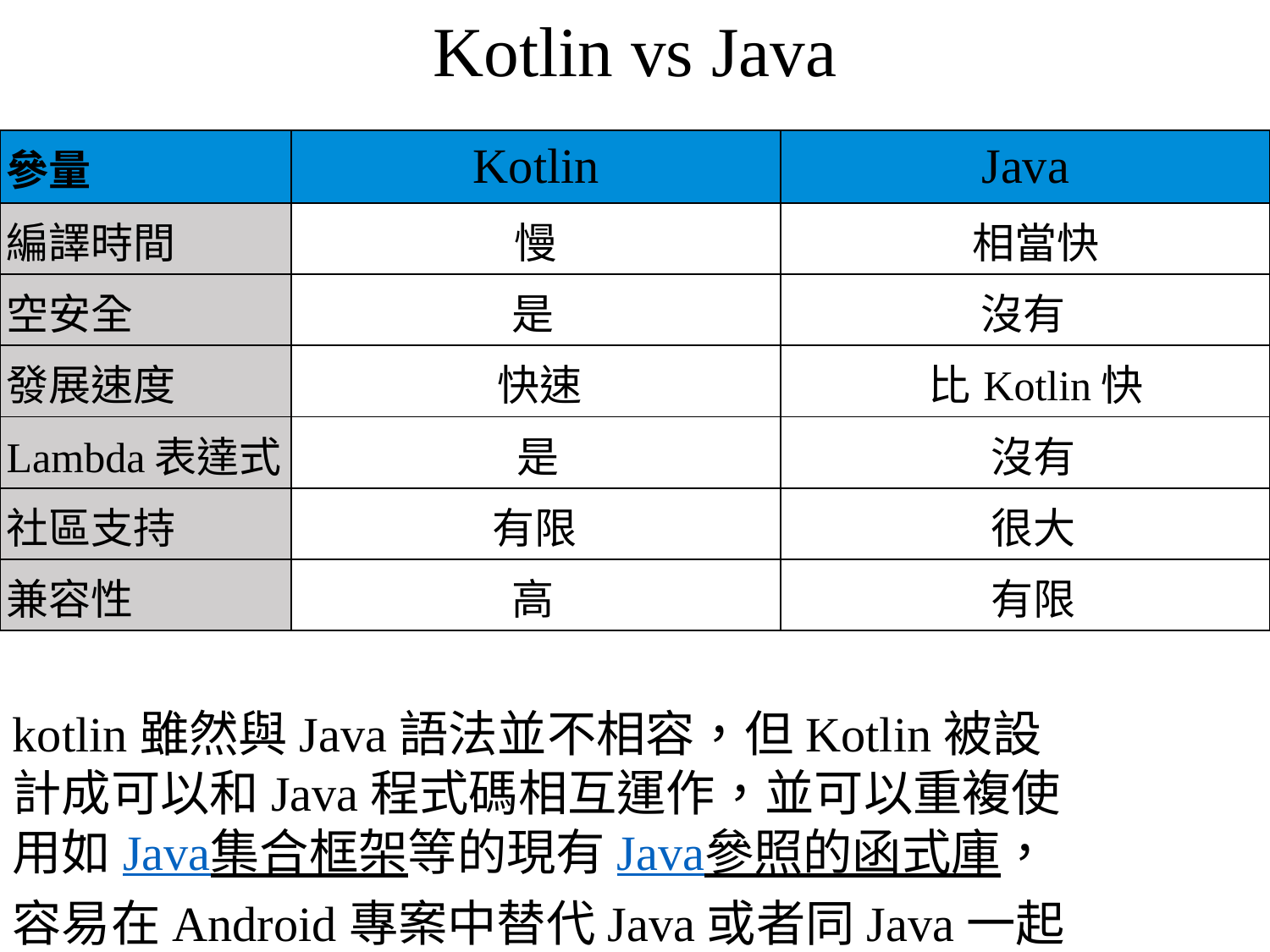

Kotlin vs Java
| 參量 | Kotlin | Java |
| --- | --- | --- |
| 編譯時間 | 慢 | 相當快 |
| 空安全 | 是 | 沒有 |
| 發展速度 | 快速 | 比Kotlin快 |
| Lambda表達式 | 是 | 沒有 |
| 社區支持 | 有限 | 很大 |
| 兼容性 | 高 | 有限 |
kotlin雖然與Java語法並不相容，但Kotlin被設計成可以和Java程式碼相互運作，並可以重複使用如Java集合框架等的現有Java參照的函式庫，容易在Android專案中替代Java或者同Java一起使用。